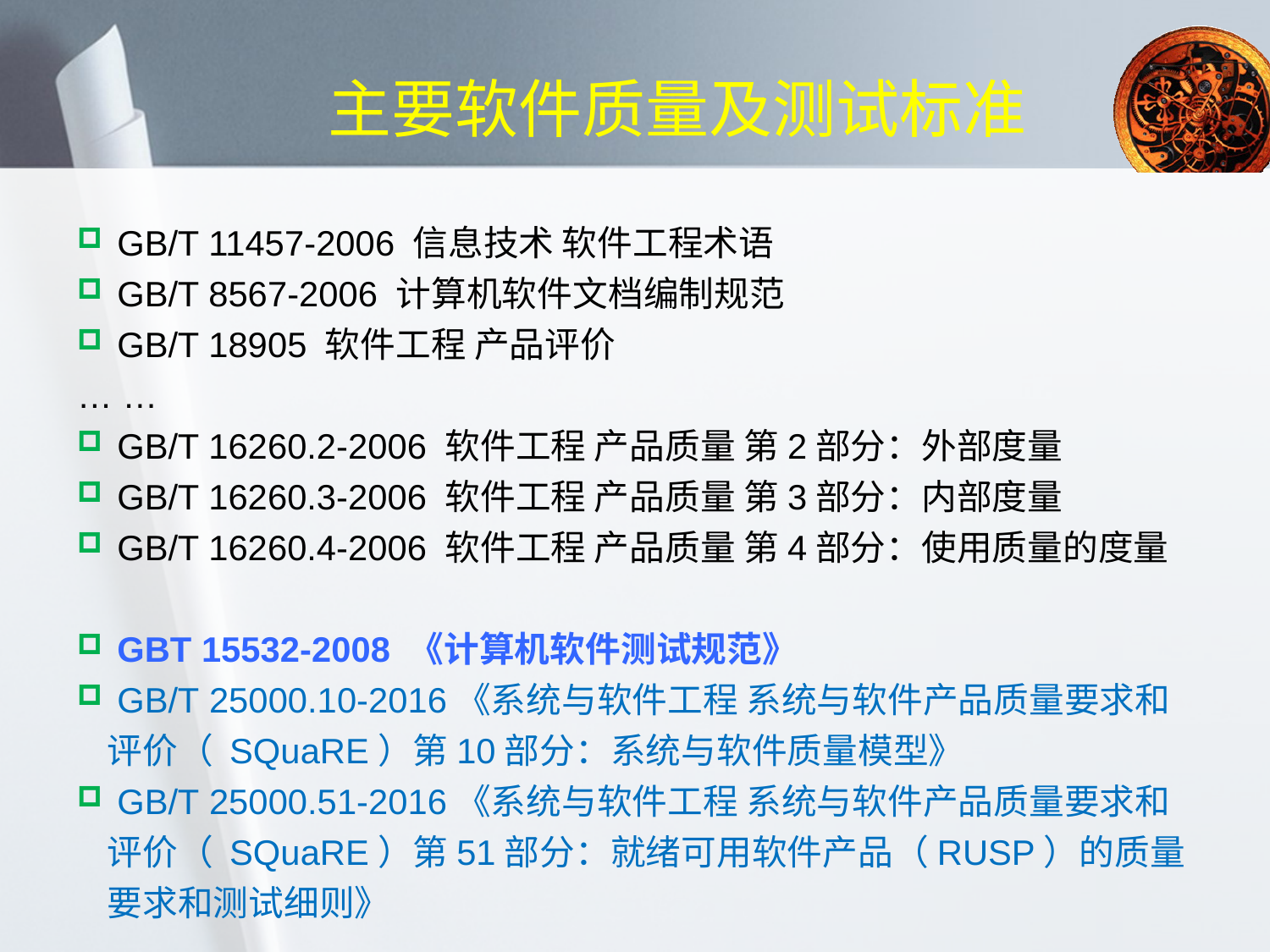

# 主要软件质量及测试标准
 GB/T 11457-2006 信息技术 软件工程术语
 GB/T 8567-2006 计算机软件文档编制规范
 GB/T 18905 软件工程 产品评价
… …
 GB/T 16260.2-2006 软件工程 产品质量 第2部分：外部度量
 GB/T 16260.3-2006 软件工程 产品质量 第3部分：内部度量
 GB/T 16260.4-2006 软件工程 产品质量 第4部分：使用质量的度量

 GBT 15532-2008 《计算机软件测试规范》
 GB/T 25000.10-2016《系统与软件工程 系统与软件产品质量要求和评价（ SQuaRE）第10部分：系统与软件质量模型》
 GB/T 25000.51-2016《系统与软件工程 系统与软件产品质量要求和评价（ SQuaRE）第51部分：就绪可用软件产品（RUSP）的质量要求和测试细则》